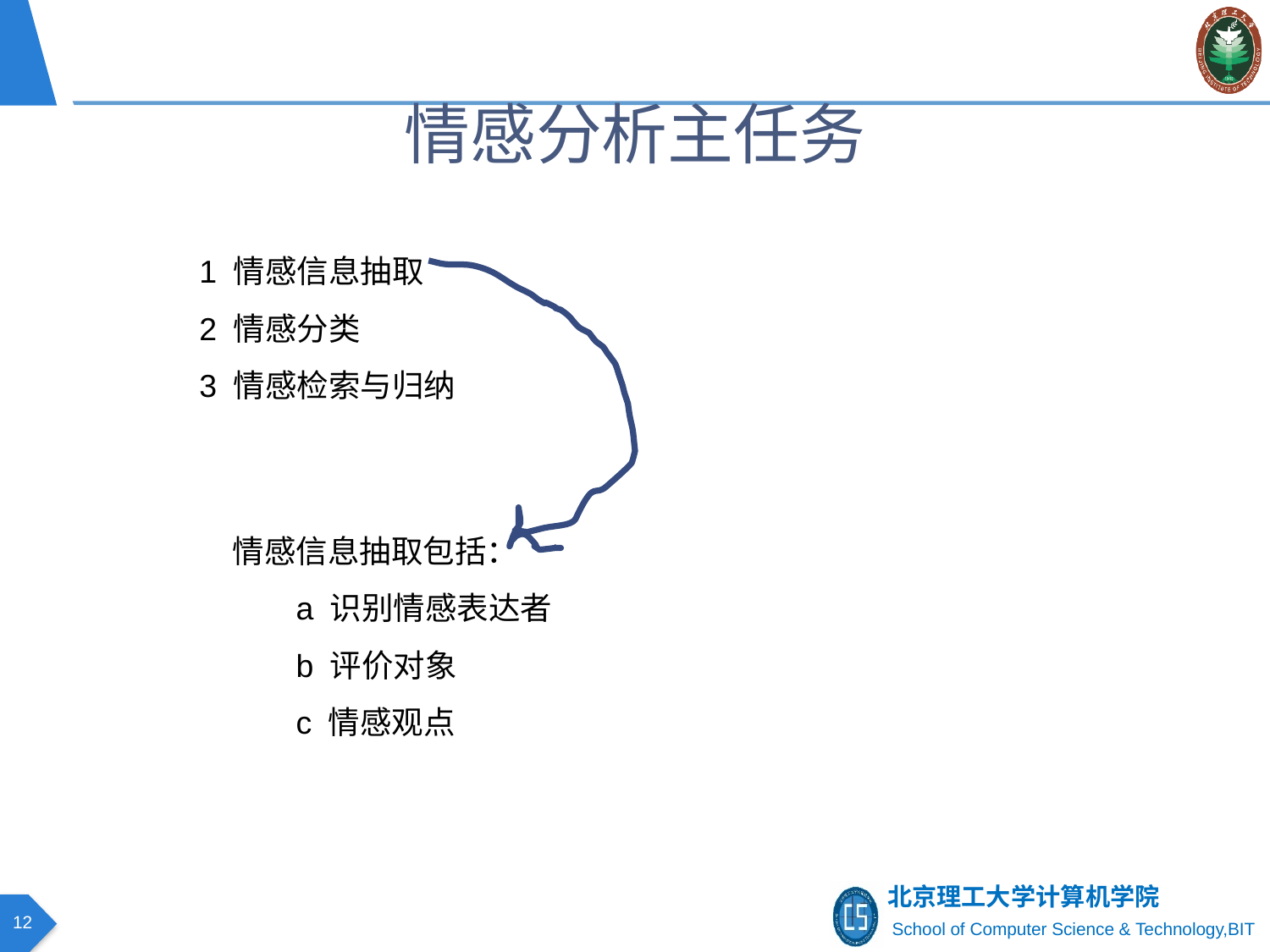

# 情感分析主任务
1 情感信息抽取
2 情感分类
3 情感检索与归纳

情感信息抽取包括：
a 识别情感表达者
b 评价对象
c 情感观点
12